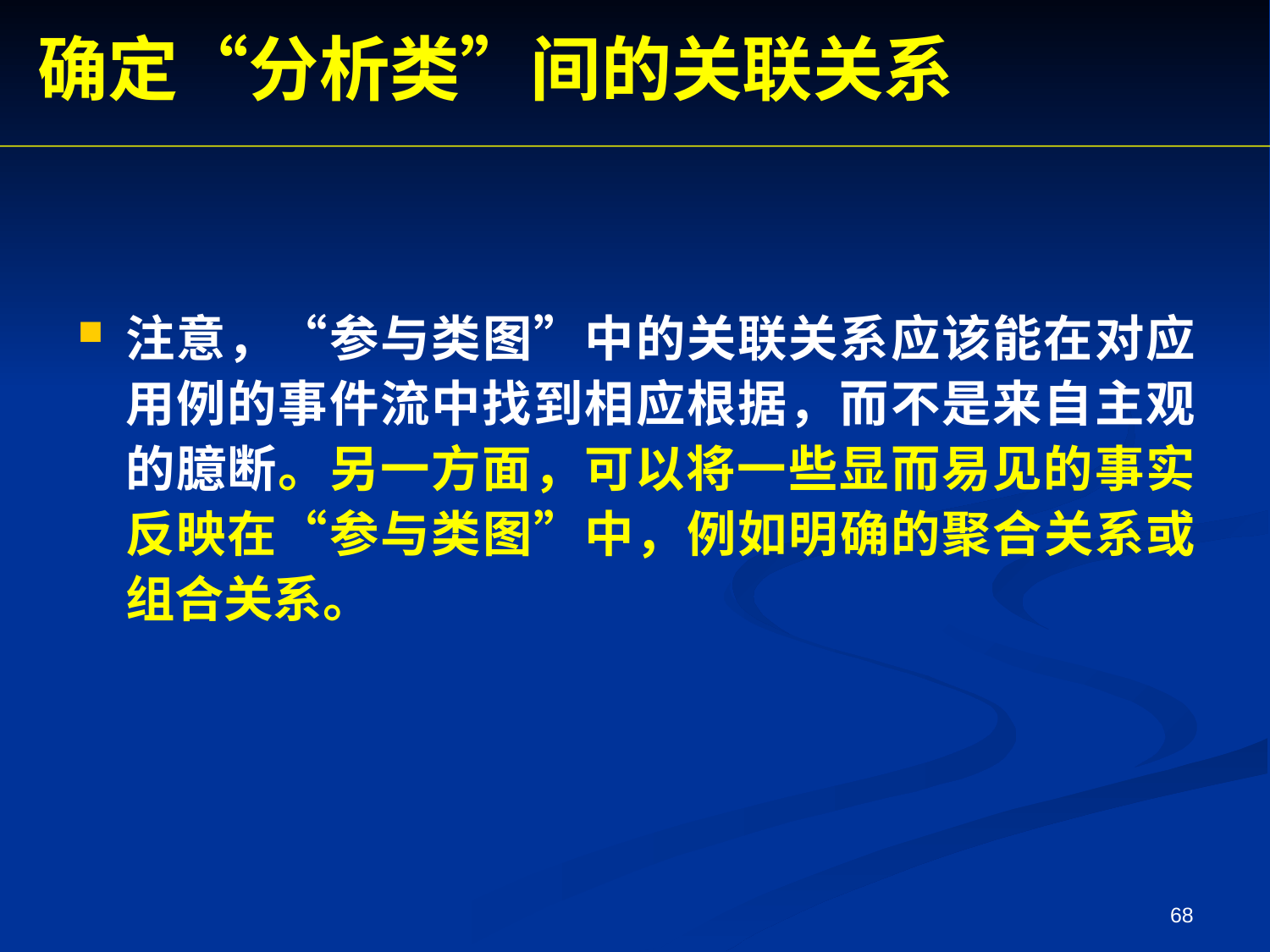

确定“分析类”间的关联关系

注意，“参与类图”中的关联关系应该能在对应用例的事件流中找到相应根据，而不是来自主观的臆断。另一方面，可以将一些显而易见的事实反映在“参与类图”中，例如明确的聚合关系或组合关系。
68